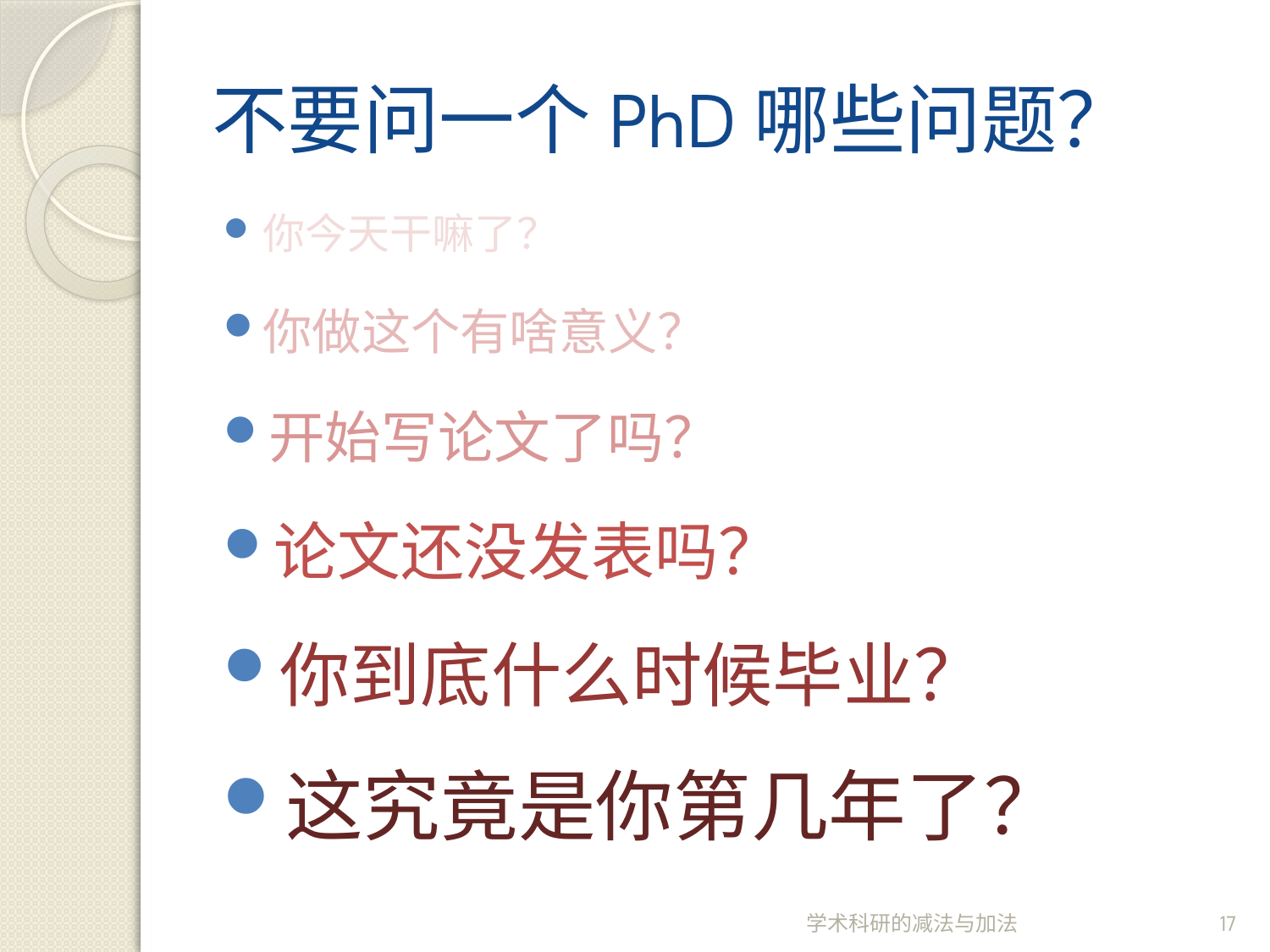

# 不要问一个PhD哪些问题？
你今天干嘛了？
你做这个有啥意义？
开始写论文了吗？
论文还没发表吗？
你到底什么时候毕业？
这究竟是你第几年了？
学术科研的减法与加法
17